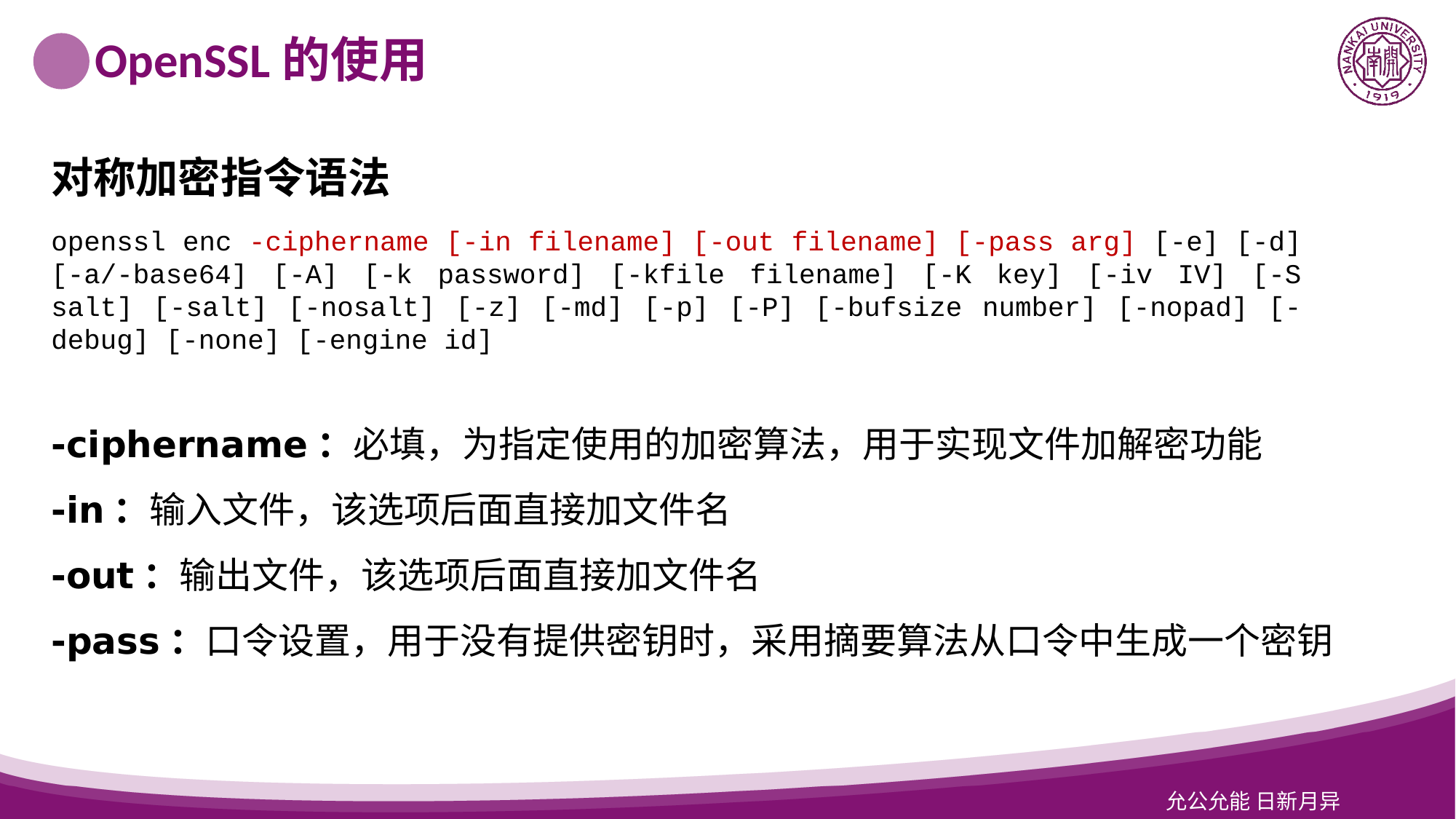

选中图片Delete，点击中间图标即可插入新图片

OpenSSL的使用
对称加密指令语法

openssl enc -ciphername [-in filename] [-out filename] [-pass arg] [-e] [-d] [-a/-base64] [-A] [-k password] [-kfile filename] [-K key] [-iv IV] [-S salt] [-salt] [-nosalt] [-z] [-md] [-p] [-P] [-bufsize number] [-nopad] [-debug] [-none] [-engine id]
-ciphername：必填，为指定使用的加密算法，用于实现文件加解密功能
-in：输入文件，该选项后面直接加文件名
-out：输出文件，该选项后面直接加文件名
-pass：口令设置，用于没有提供密钥时，采用摘要算法从口令中生成一个密钥